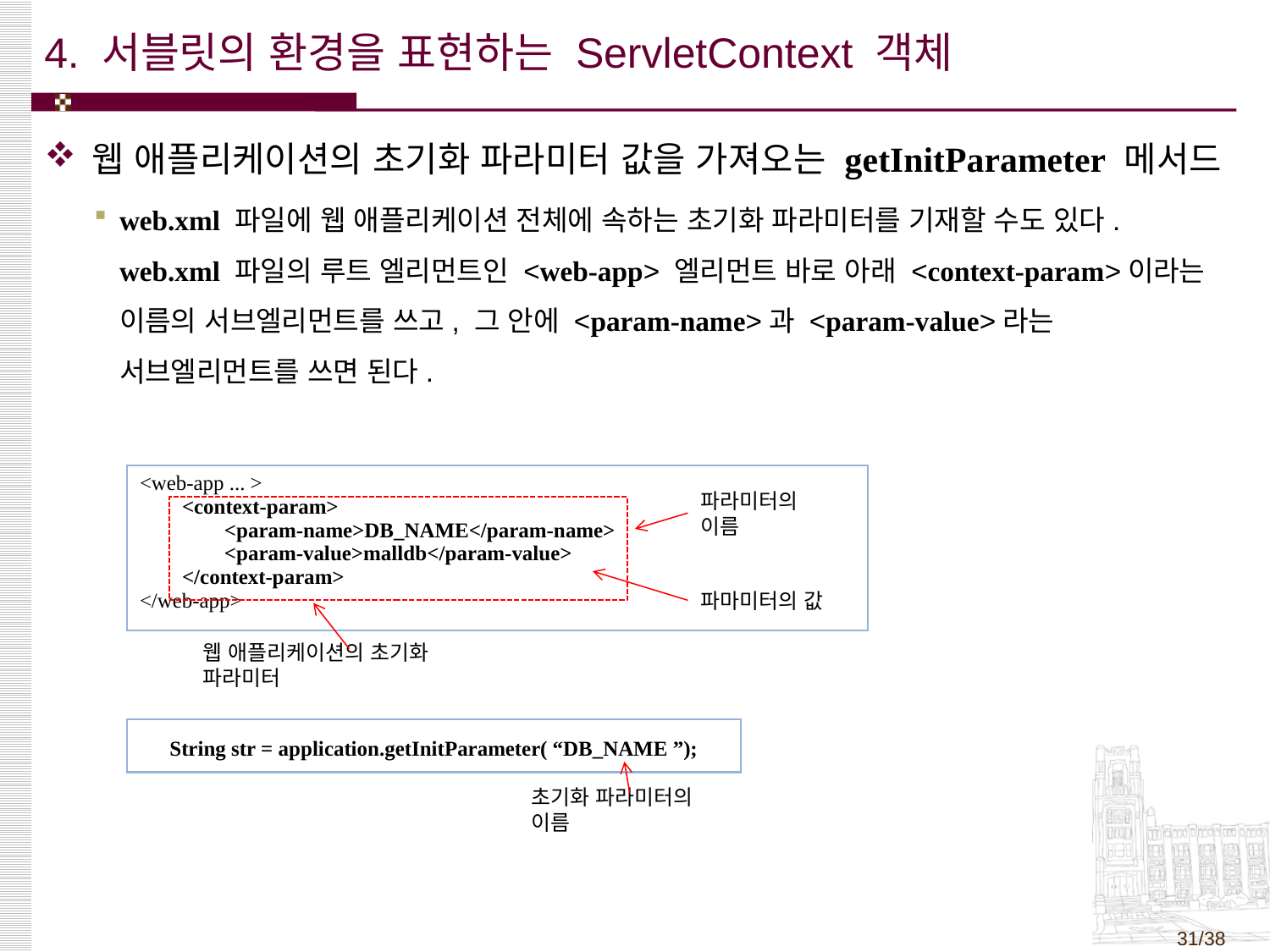

# 4. 서블릿의 환경을 표현하는 ServletContext 객체
웹 애플리케이션의 초기화 파라미터 값을 가져오는 getInitParameter 메서드
web.xml 파일에 웹 애플리케이션 전체에 속하는 초기화 파라미터를 기재할 수도 있다. web.xml 파일의 루트 엘리먼트인 <web-app> 엘리먼트 바로 아래 <context-param>이라는 이름의 서브엘리먼트를 쓰고, 그 안에 <param-name>과 <param-value>라는 서브엘리먼트를 쓰면 된다.

| <web-app ... > <context-param> <param-name>DB\_NAME</param-name> <param-value>malldb</param-value> </context-param> </web-app> |
| --- |

파라미터의 이름
파마미터의 값
웹 애플리케이션의 초기화 파라미터
| String str = application.getInitParameter( “DB\_NAME ”); |
| --- |
초기화 파라미터의 이름